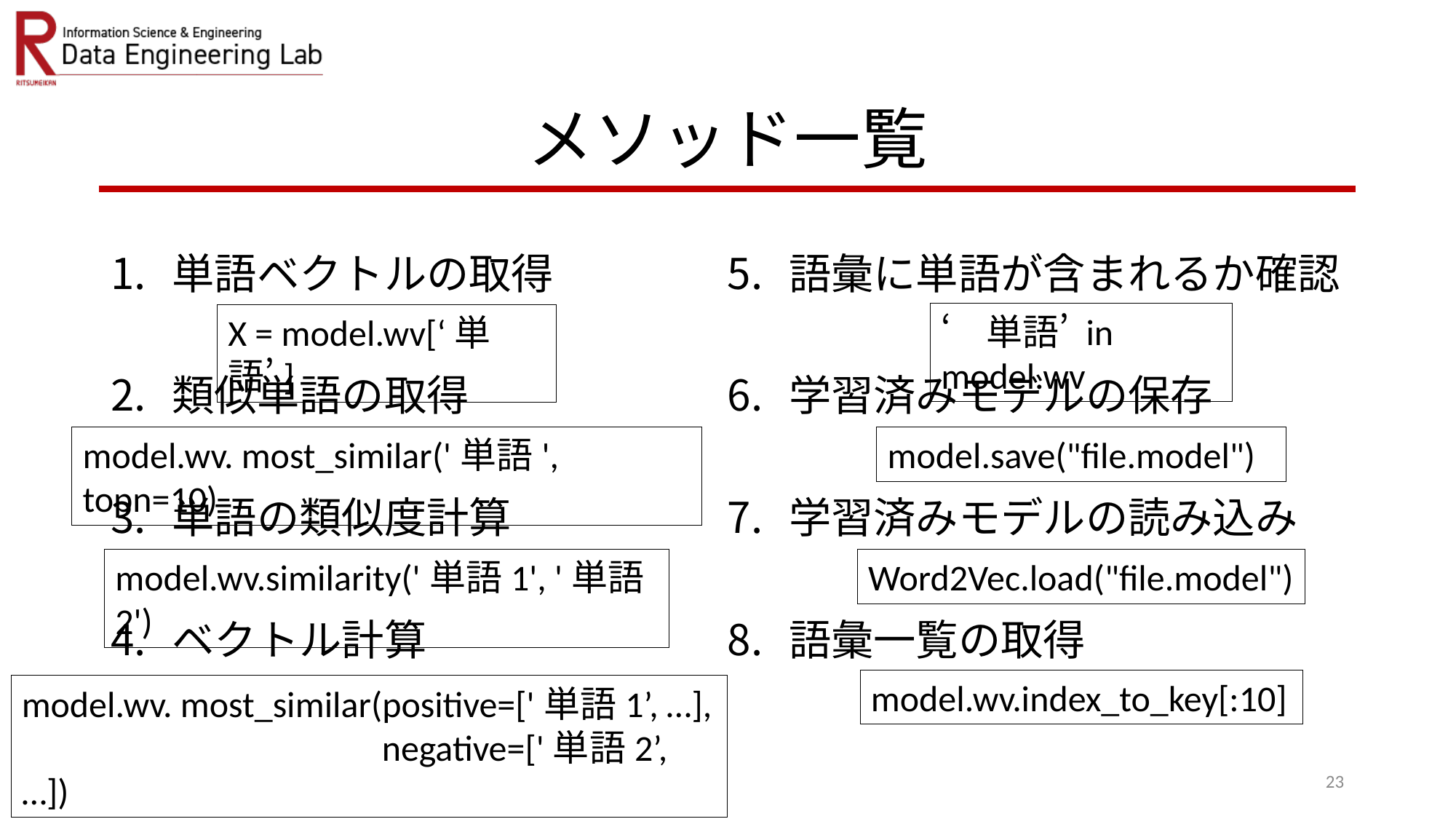

# メソッド一覧
単語ベクトルの取得

類似単語の取得

単語の類似度計算

ベクトル計算

語彙に単語が含まれるか確認

学習済みモデルの保存

学習済みモデルの読み込み

語彙一覧の取得
‘単語’ in model.wv
X = model.wv[‘単語’]
model.wv. most_similar('単語', topn=10)
model.save("file.model")
model.wv.similarity('単語1', '単語2')
Word2Vec.load("file.model")
model.wv.index_to_key[:10]
model.wv. most_similar(positive=['単語1’, …],
			    negative=['単語2’, …])
23